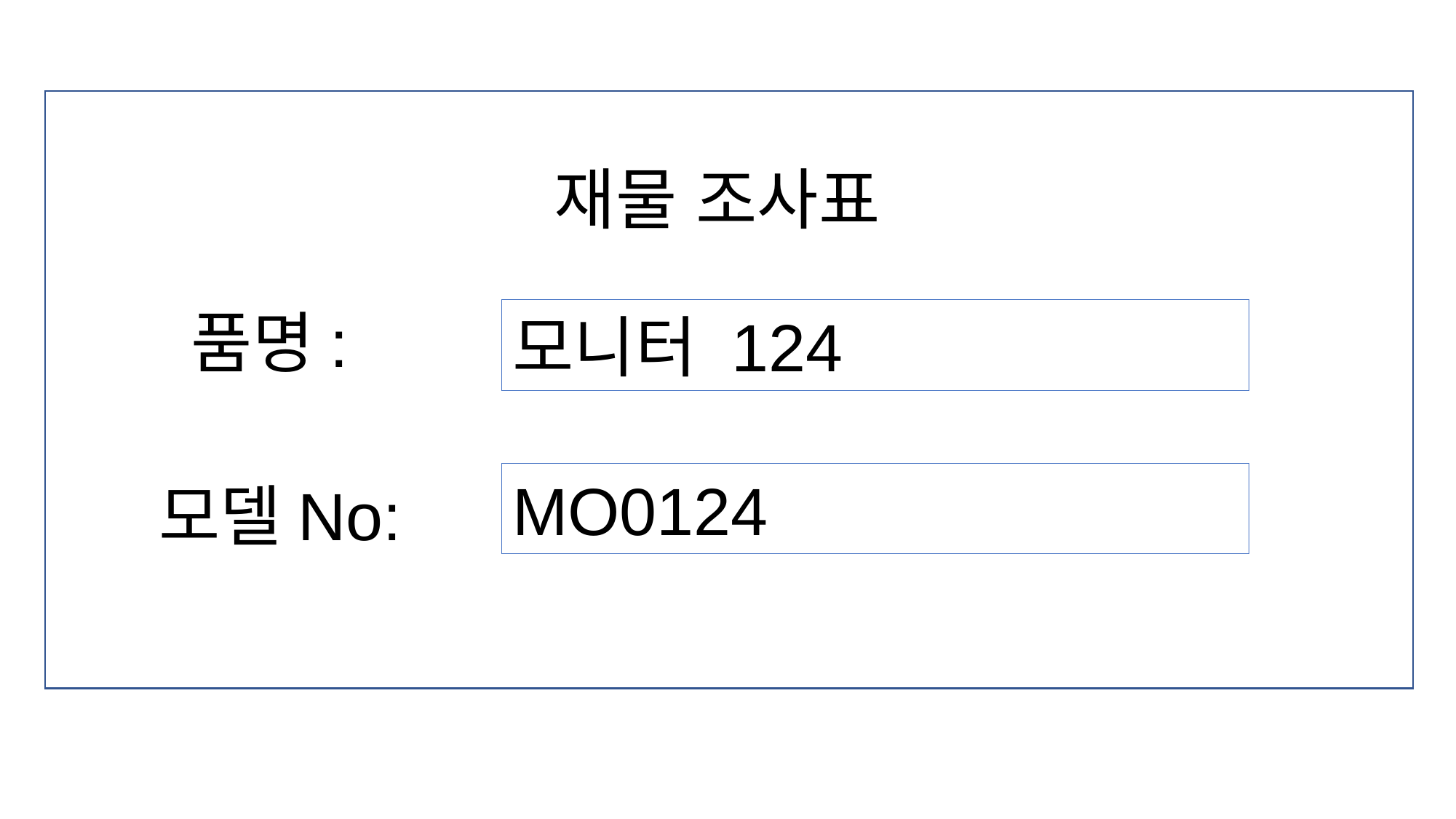

재물 조사표
품명:
모니터 124
MO0124
모델No: